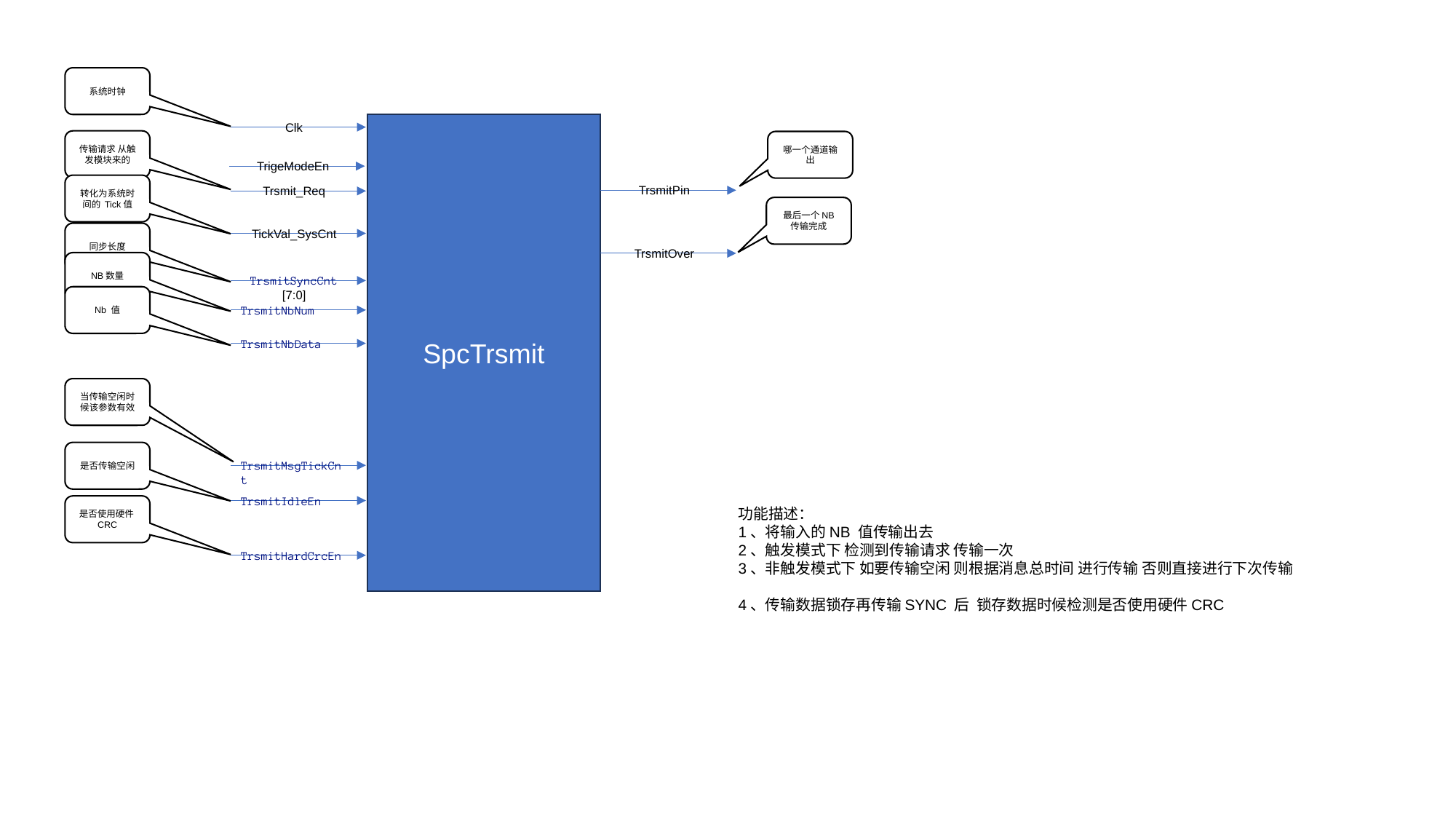

系统时钟
Clk
SpcTrsmit
TrigeModeEn
TrsmitPin
Trsmit_Req
TickVal_SysCnt
TrsmitOver
TrsmitSyncCnt
[7:0]
TrsmitNbNum
TrsmitNbData
TrsmitMsgTickCnt

TrsmitIdleEn
TrsmitHardCrcEn
传输请求 从触发模块来的
哪一个通道输出
转化为系统时间的 Tick值
最后一个NB 传输完成
同步长度
NB数量
Nb 值
当传输空闲时候该参数有效
是否传输空闲
是否使用硬件CRC
功能描述：
1、将输入的NB 值传输出去
2、触发模式下 检测到传输请求 传输一次
3、非触发模式下 如要传输空闲 则根据消息总时间 进行传输 否则直接进行下次传输

4、传输数据锁存再传输SYNC 后  锁存数据时候检测是否使用硬件CRC